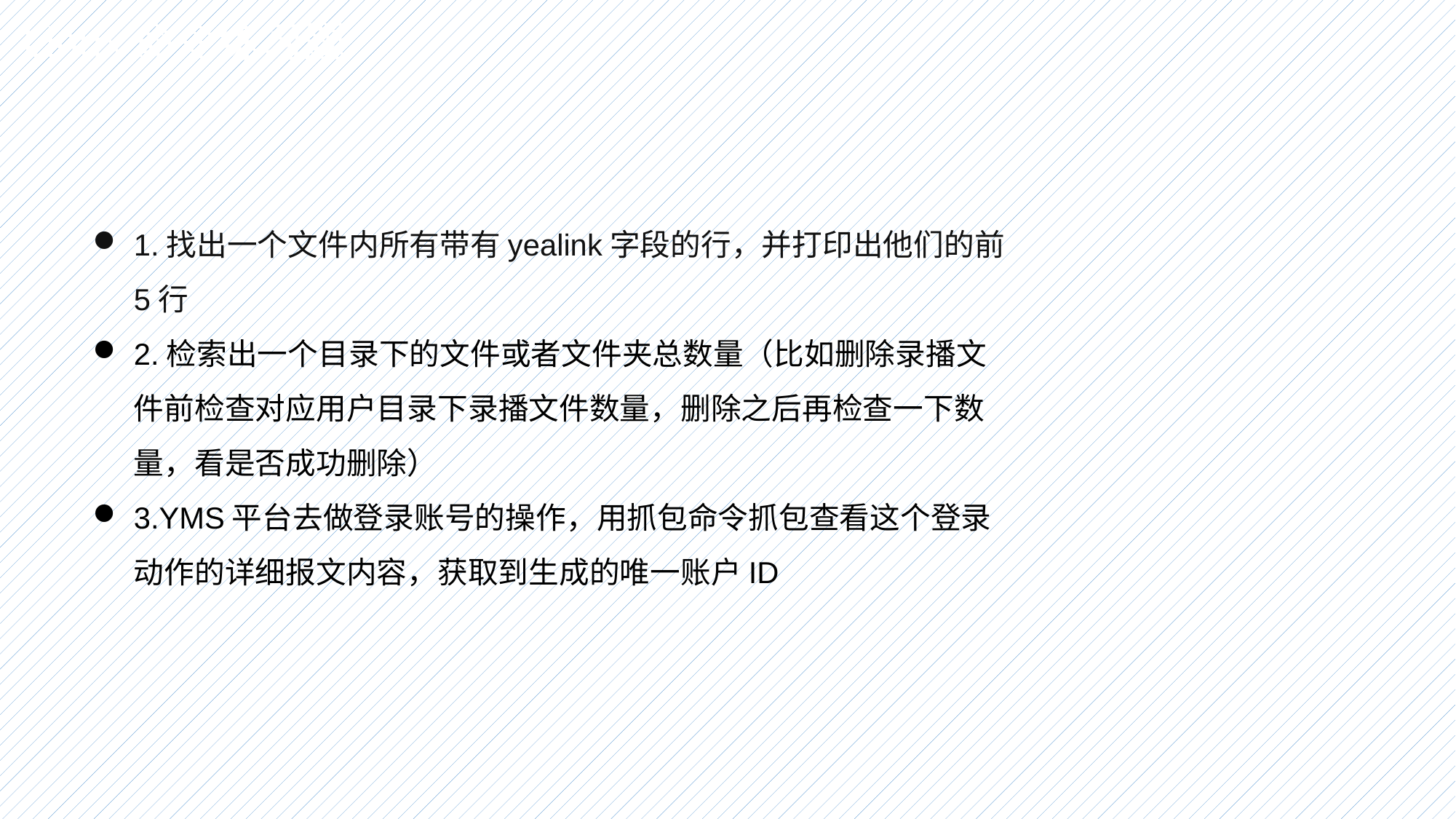

Linux命令练习题
1.找出一个文件内所有带有yealink字段的行，并打印出他们的前5行
2.检索出一个目录下的文件或者文件夹总数量（比如删除录播文件前检查对应用户目录下录播文件数量，删除之后再检查一下数量，看是否成功删除）
3.YMS平台去做登录账号的操作，用抓包命令抓包查看这个登录动作的详细报文内容，获取到生成的唯一账户ID